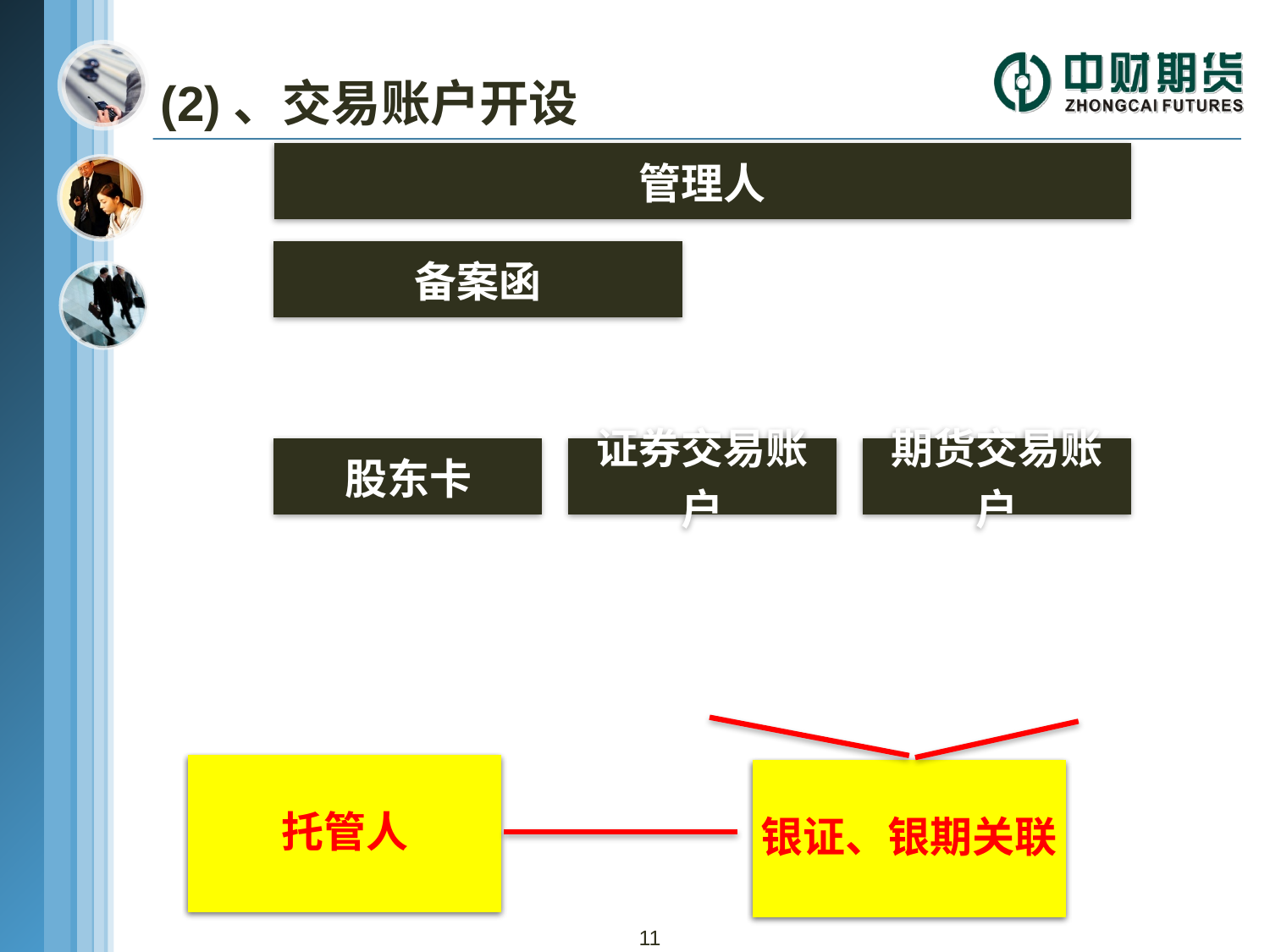

(2)、交易账户开设
管理人
备案函
股东卡
证券交易账户
期货交易账户

托管人

银证、银期关联
11